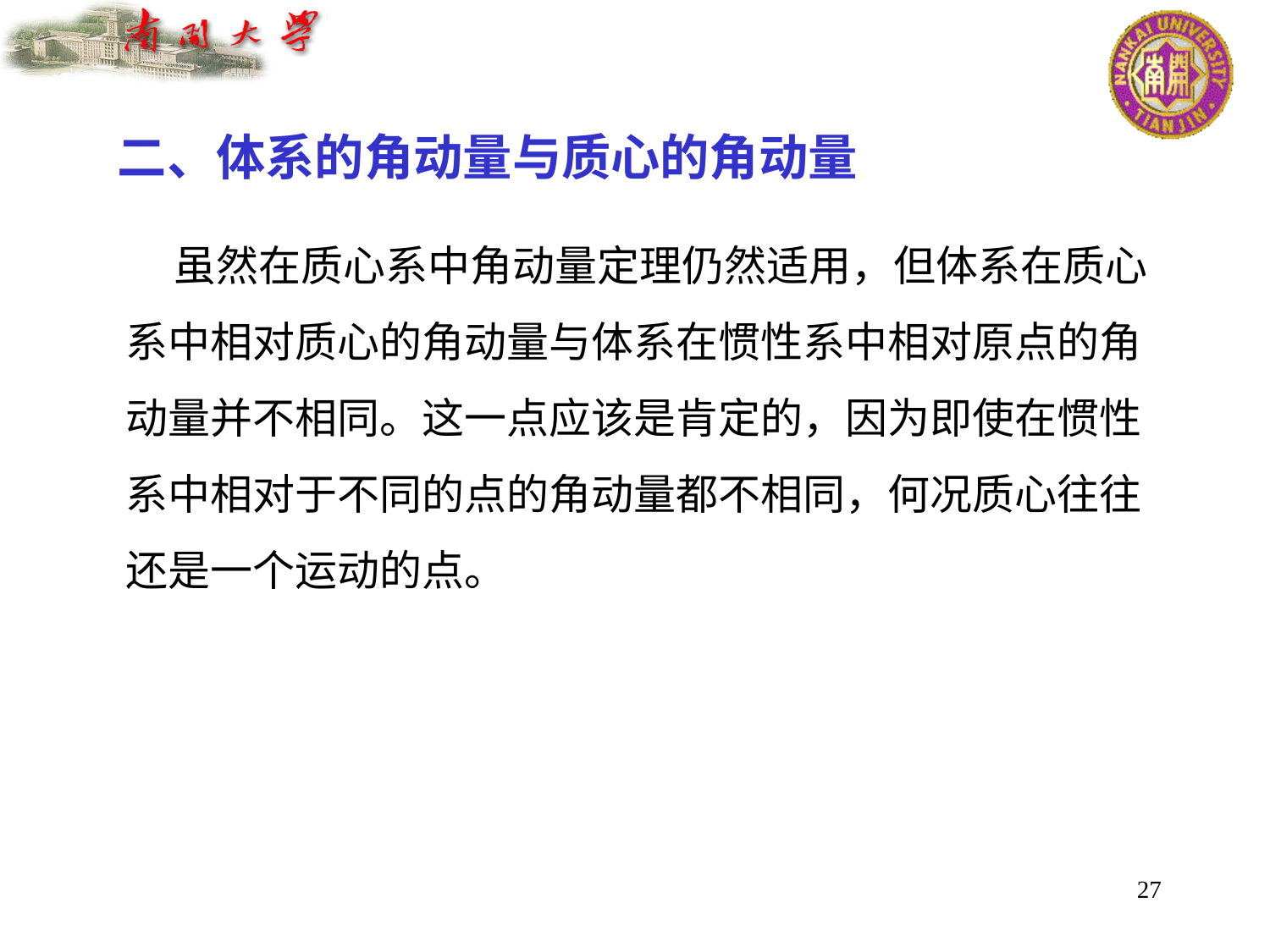

二、体系的角动量与质心的角动量
    虽然在质心系中角动量定理仍然适用，但体系在质心系中相对质心的角动量与体系在惯性系中相对原点的角动量并不相同。这一点应该是肯定的，因为即使在惯性系中相对于不同的点的角动量都不相同，何况质心往往还是一个运动的点。
27